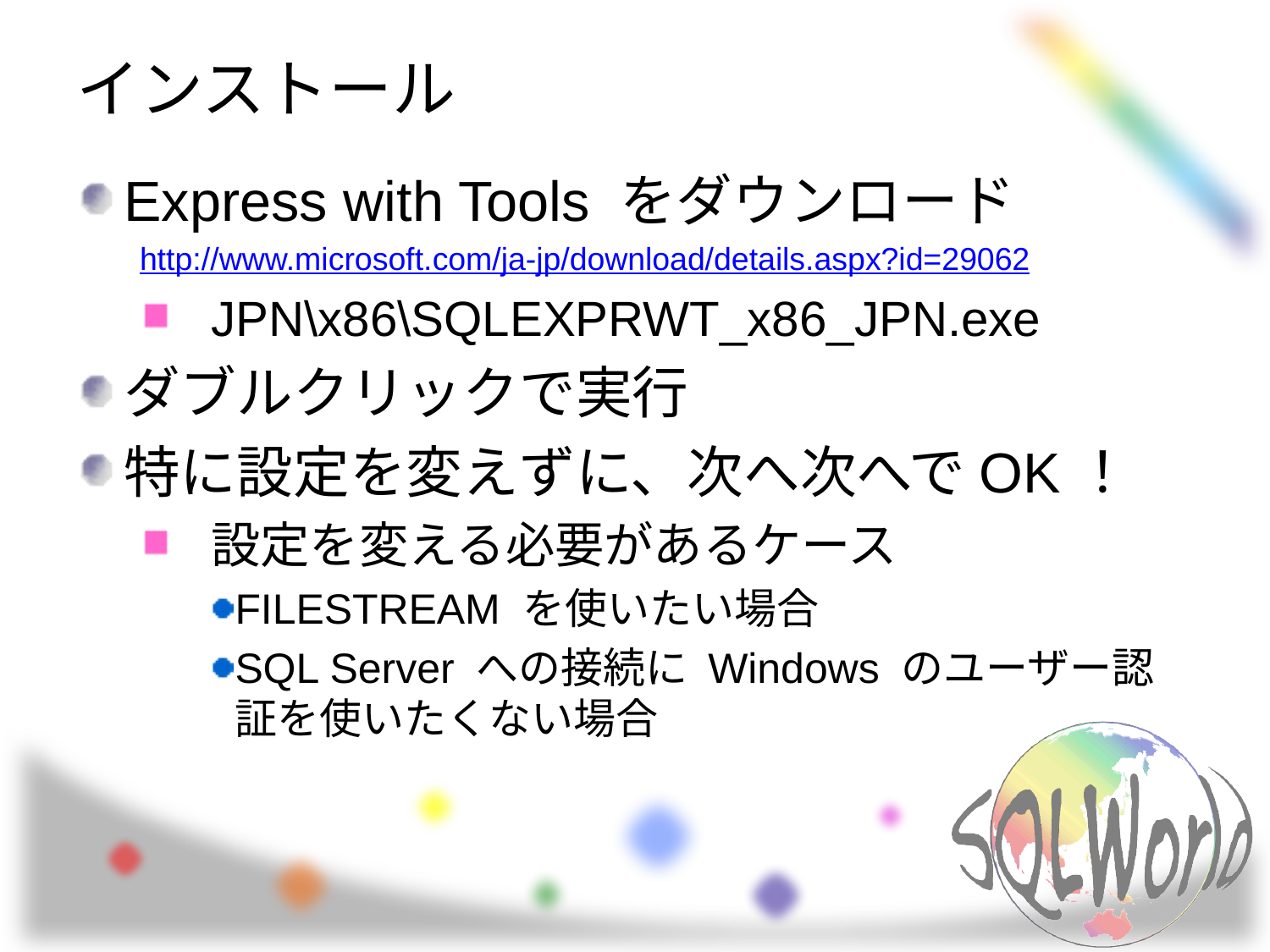

# インストール
Express with Tools をダウンロード
http://www.microsoft.com/ja-jp/download/details.aspx?id=29062
JPN\x86\SQLEXPRWT_x86_JPN.exe
ダブルクリックで実行
特に設定を変えずに、次へ次へでOK！
設定を変える必要があるケース
FILESTREAM を使いたい場合
SQL Server への接続に Windows のユーザー認証を使いたくない場合